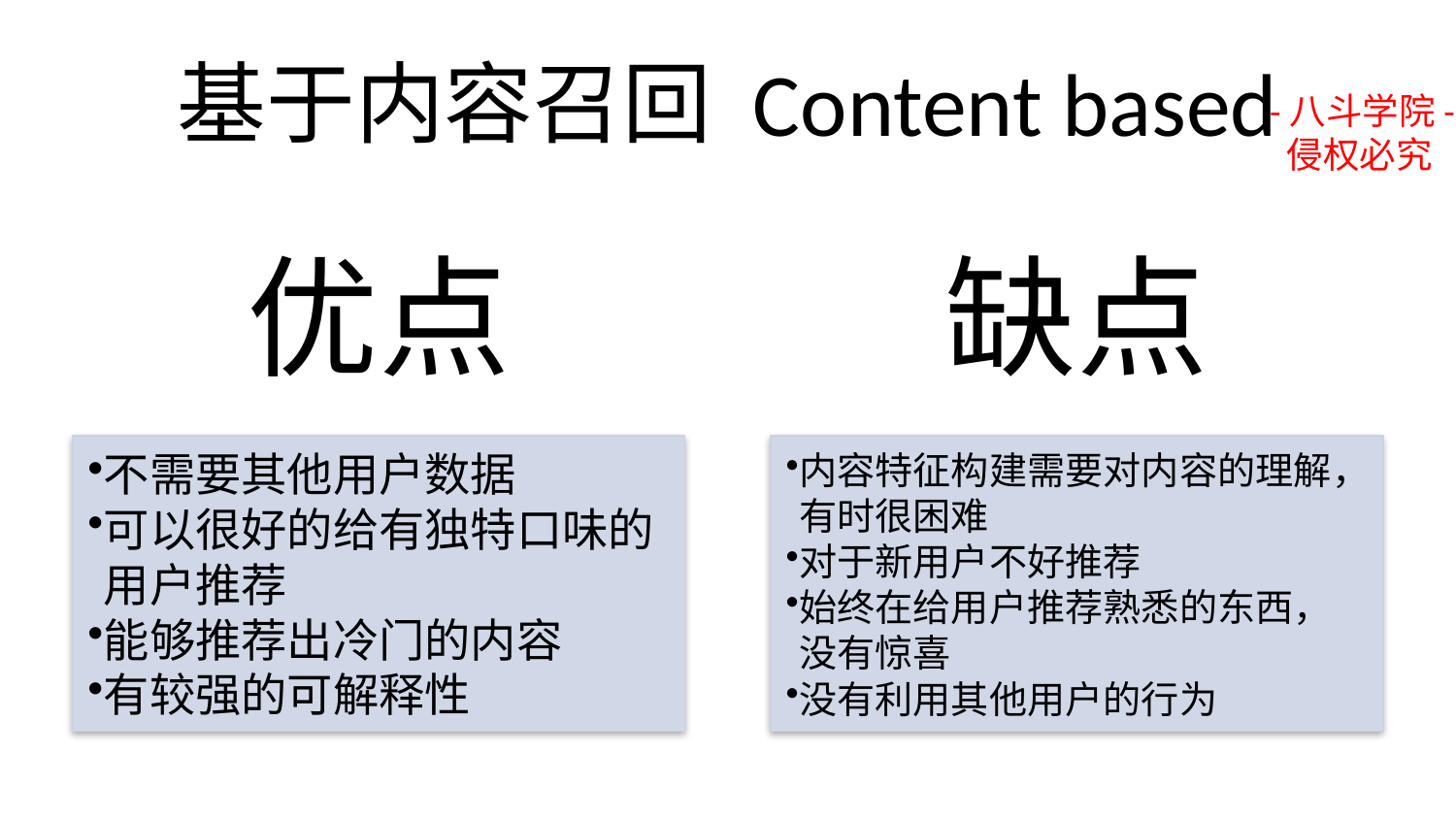

# 基于内容召回 Content based
-八斗学院-
 侵权必究
优点
不需要其他用户数据
可以很好的给有独特口味的用户推荐
缺点
内容特征构建需要对内容的理解，有时很困难
对于新用户不好推荐
能够推荐出冷门的内容
有较强的可解释性
始终在给用户推荐熟悉的东西，没有惊喜
没有利用其他用户的行为